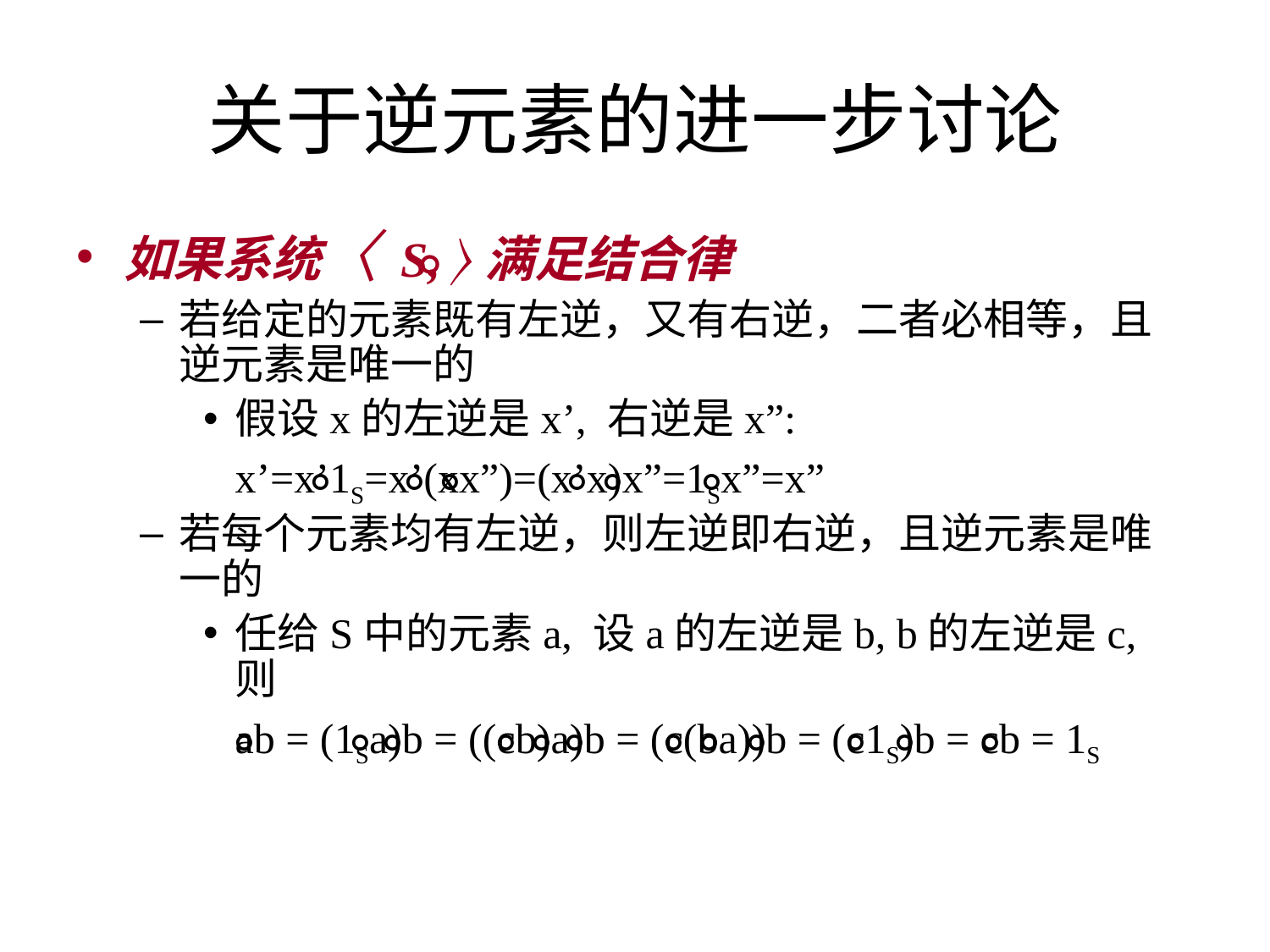

# 关于逆元素的进一步讨论
如果系统〈 S,⃘ 〉满足结合律
若给定的元素既有左逆，又有右逆，二者必相等，且逆元素是唯一的
假设x的左逆是x’, 右逆是x”:
	x’=x’⃘1S=x’⃘(x⃘x”)=(x’⃘x)⃘x”=1S⃘x”=x”
若每个元素均有左逆，则左逆即右逆，且逆元素是唯一的
任给S中的元素a, 设a的左逆是b, b的左逆是c, 则
	a⃘b = (1S⃘a)⃘b = ((c⃘b)⃘a)⃘b = (c⃘(b⃘a))⃘b = (c⃘1S)⃘b = c⃘b = 1S